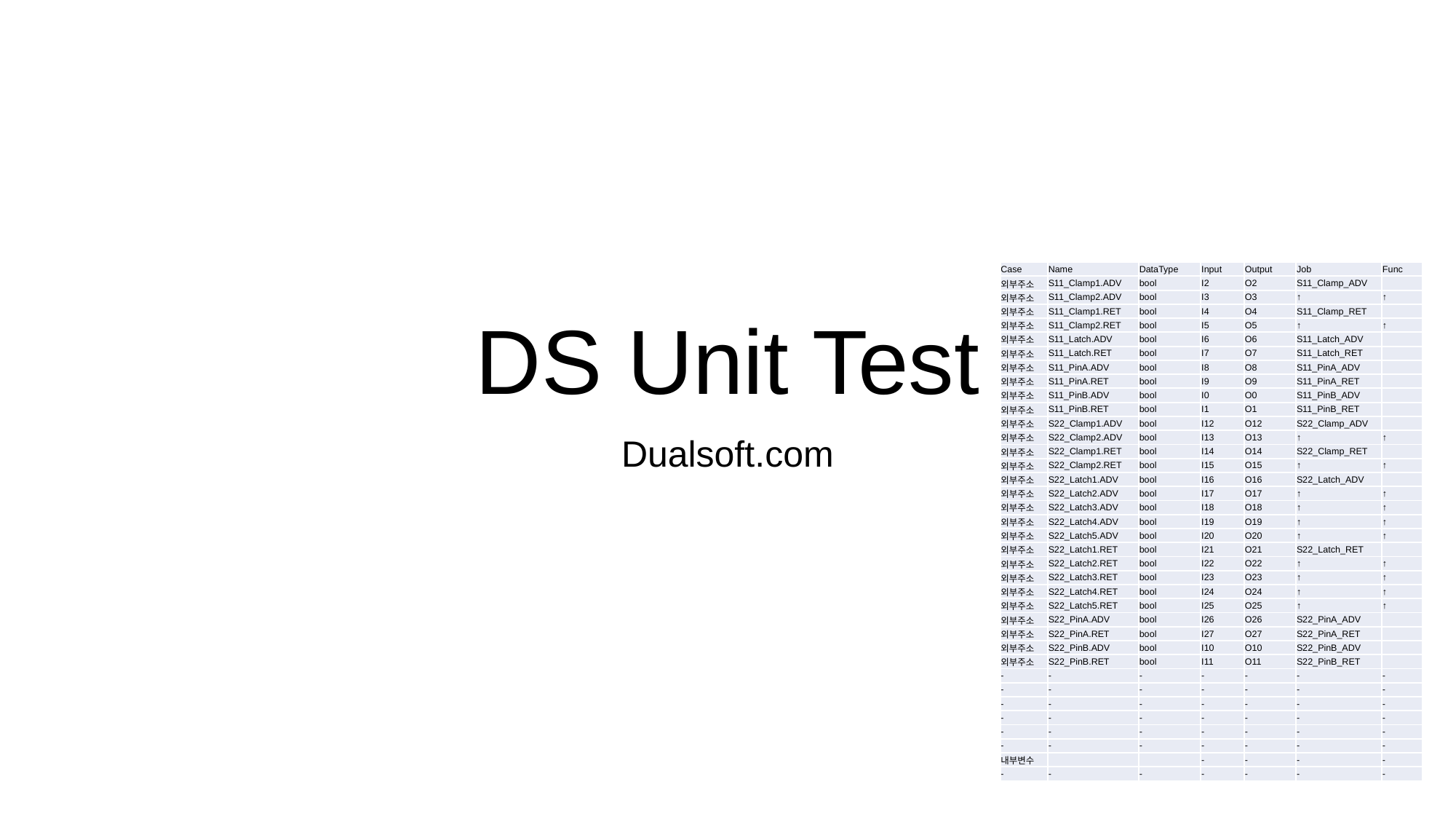

# DS Unit Test
| Case | Name | DataType | Input | Output | Job | Func |
| --- | --- | --- | --- | --- | --- | --- |
| 외부주소 | S11\_Clamp1.ADV | bool | I2 | O2 | S11\_Clamp\_ADV |  |
| 외부주소 | S11\_Clamp2.ADV | bool | I3 | O3 | ↑ | ↑ |
| 외부주소 | S11\_Clamp1.RET | bool | I4 | O4 | S11\_Clamp\_RET |  |
| 외부주소 | S11\_Clamp2.RET | bool | I5 | O5 | ↑ | ↑ |
| 외부주소 | S11\_Latch.ADV | bool | I6 | O6 | S11\_Latch\_ADV |  |
| 외부주소 | S11\_Latch.RET | bool | I7 | O7 | S11\_Latch\_RET |  |
| 외부주소 | S11\_PinA.ADV | bool | I8 | O8 | S11\_PinA\_ADV |  |
| 외부주소 | S11\_PinA.RET | bool | I9 | O9 | S11\_PinA\_RET |  |
| 외부주소 | S11\_PinB.ADV | bool | I0 | O0 | S11\_PinB\_ADV |  |
| 외부주소 | S11\_PinB.RET | bool | I1 | O1 | S11\_PinB\_RET |  |
| 외부주소 | S22\_Clamp1.ADV | bool | I12 | O12 | S22\_Clamp\_ADV |  |
| 외부주소 | S22\_Clamp2.ADV | bool | I13 | O13 | ↑ | ↑ |
| 외부주소 | S22\_Clamp1.RET | bool | I14 | O14 | S22\_Clamp\_RET |  |
| 외부주소 | S22\_Clamp2.RET | bool | I15 | O15 | ↑ | ↑ |
| 외부주소 | S22\_Latch1.ADV | bool | I16 | O16 | S22\_Latch\_ADV |  |
| 외부주소 | S22\_Latch2.ADV | bool | I17 | O17 | ↑ | ↑ |
| 외부주소 | S22\_Latch3.ADV | bool | I18 | O18 | ↑ | ↑ |
| 외부주소 | S22\_Latch4.ADV | bool | I19 | O19 | ↑ | ↑ |
| 외부주소 | S22\_Latch5.ADV | bool | I20 | O20 | ↑ | ↑ |
| 외부주소 | S22\_Latch1.RET | bool | I21 | O21 | S22\_Latch\_RET |  |
| 외부주소 | S22\_Latch2.RET | bool | I22 | O22 | ↑ | ↑ |
| 외부주소 | S22\_Latch3.RET | bool | I23 | O23 | ↑ | ↑ |
| 외부주소 | S22\_Latch4.RET | bool | I24 | O24 | ↑ | ↑ |
| 외부주소 | S22\_Latch5.RET | bool | I25 | O25 | ↑ | ↑ |
| 외부주소 | S22\_PinA.ADV | bool | I26 | O26 | S22\_PinA\_ADV |  |
| 외부주소 | S22\_PinA.RET | bool | I27 | O27 | S22\_PinA\_RET |  |
| 외부주소 | S22\_PinB.ADV | bool | I10 | O10 | S22\_PinB\_ADV |  |
| 외부주소 | S22\_PinB.RET | bool | I11 | O11 | S22\_PinB\_RET |  |
| - | - | - | - | - | - | - |
| - | - | - | - | - | - | - |
| - | - | - | - | - | - | - |
| - | - | - | - | - | - | - |
| - | - | - | - | - | - | - |
| - | - | - | - | - | - | - |
| 내부변수 |  |  | - | - | - | - |
| - | - | - | - | - | - | - |
Dualsoft.com